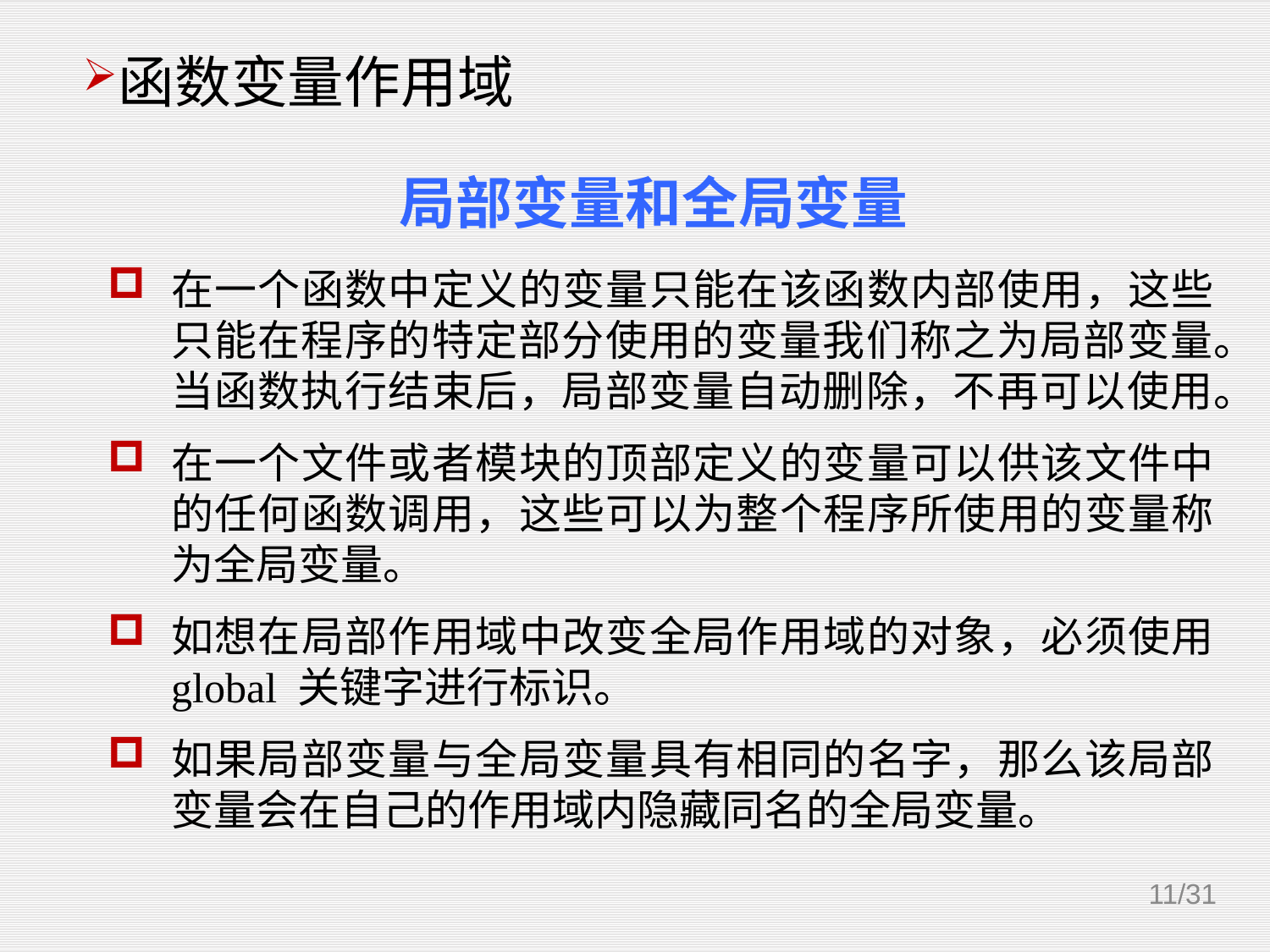

函数变量作用域
局部变量和全局变量
在一个函数中定义的变量只能在该函数内部使用，这些只能在程序的特定部分使用的变量我们称之为局部变量。当函数执行结束后，局部变量自动删除，不再可以使用。
在一个文件或者模块的顶部定义的变量可以供该文件中的任何函数调用，这些可以为整个程序所使用的变量称为全局变量。
如想在局部作用域中改变全局作用域的对象，必须使用 global 关键字进行标识。
如果局部变量与全局变量具有相同的名字，那么该局部变量会在自己的作用域内隐藏同名的全局变量。